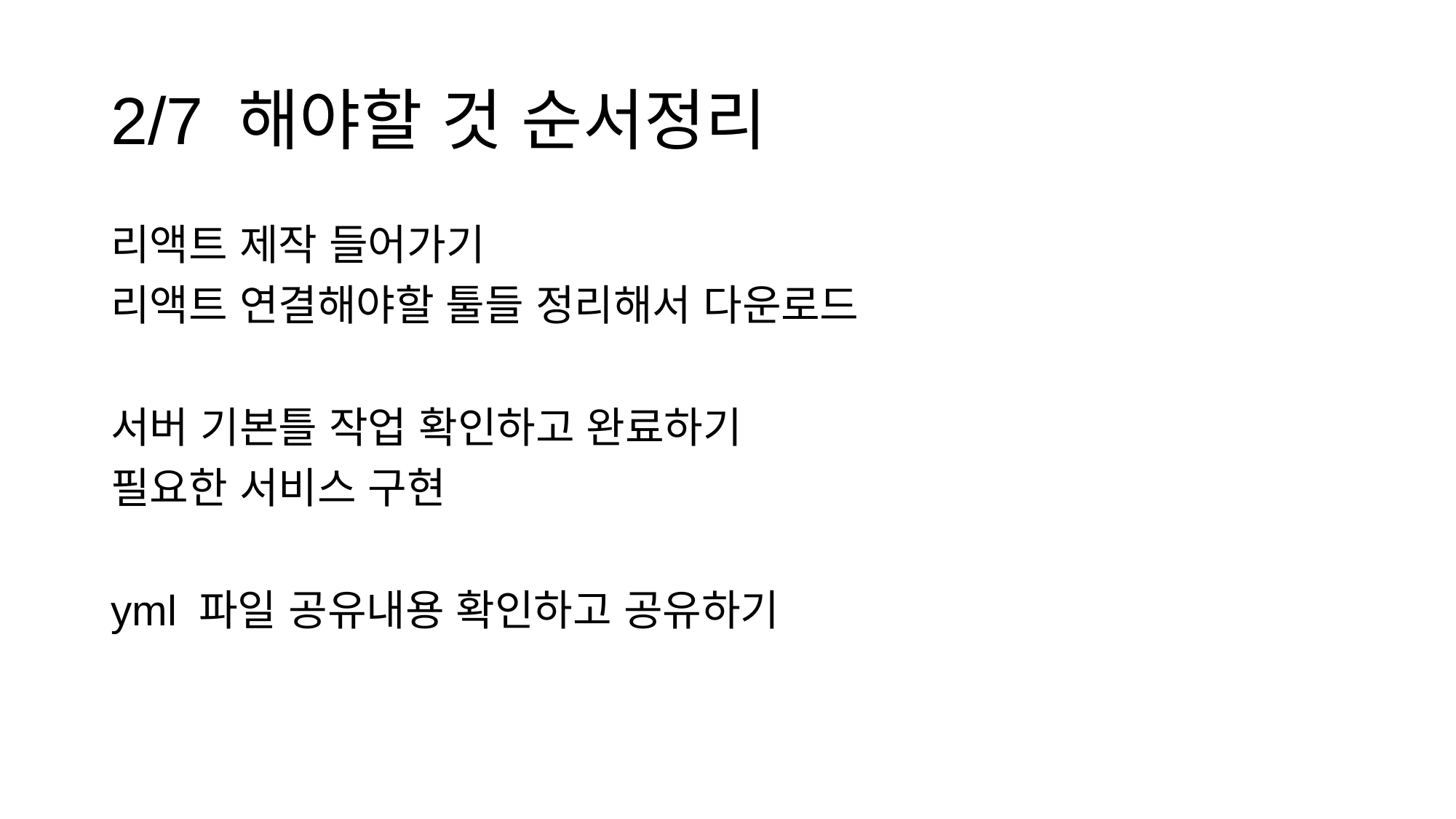

# 2/7 해야할 것 순서정리
리액트 제작 들어가기
리액트 연결해야할 툴들 정리해서 다운로드

서버 기본틀 작업 확인하고 완료하기
필요한 서비스 구현

yml 파일 공유내용 확인하고 공유하기